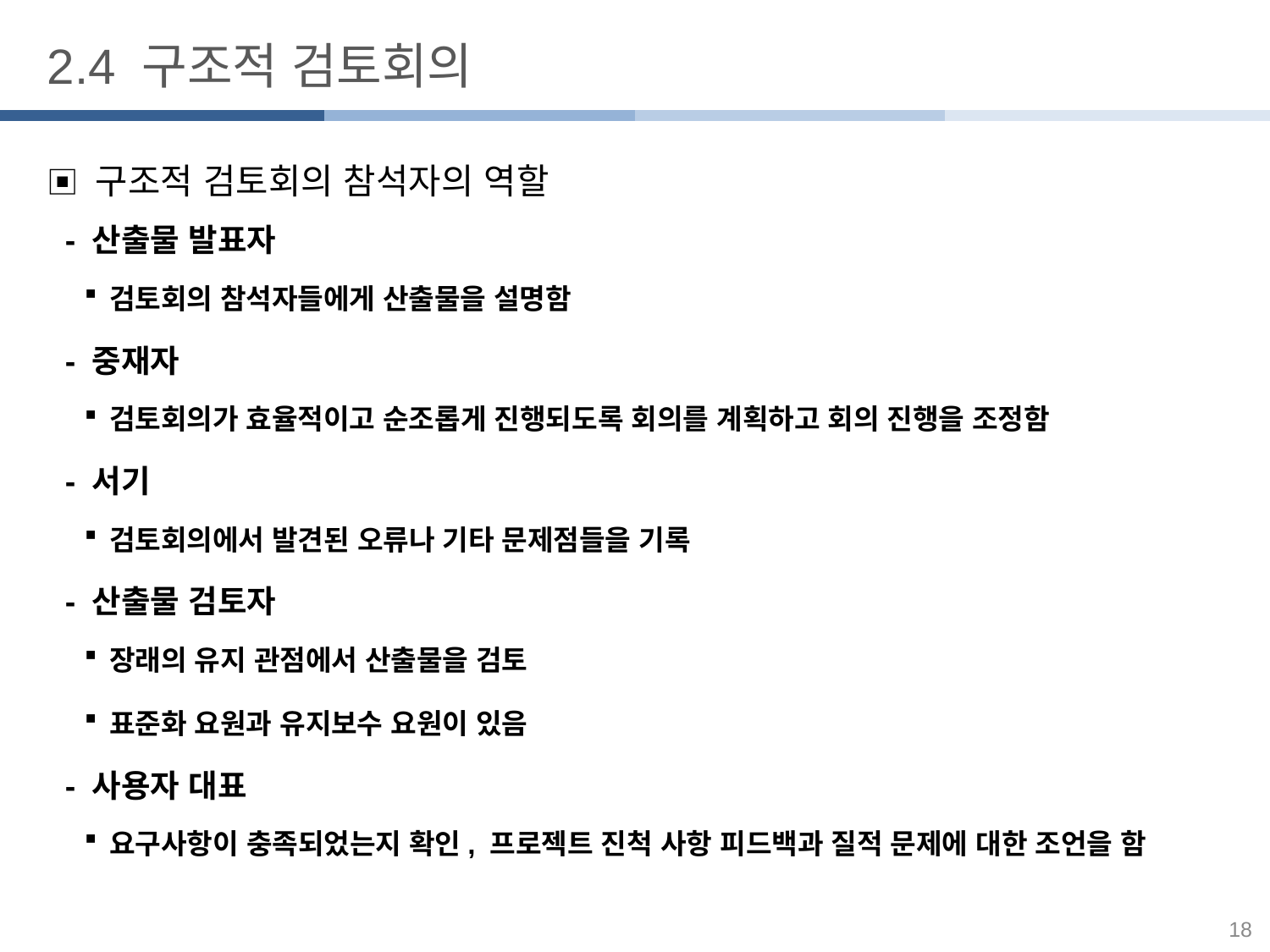

# 2.4 구조적 검토회의
▣ 구조적 검토회의 참석자의 역할
  - 산출물 발표자
검토회의 참석자들에게 산출물을 설명함
  - 중재자
검토회의가 효율적이고 순조롭게 진행되도록 회의를 계획하고 회의 진행을 조정함
  - 서기
검토회의에서 발견된 오류나 기타 문제점들을 기록
  - 산출물 검토자
장래의 유지 관점에서 산출물을 검토
표준화 요원과 유지보수 요원이 있음
  - 사용자 대표
요구사항이 충족되었는지 확인, 프로젝트 진척 사항 피드백과 질적 문제에 대한 조언을 함

18